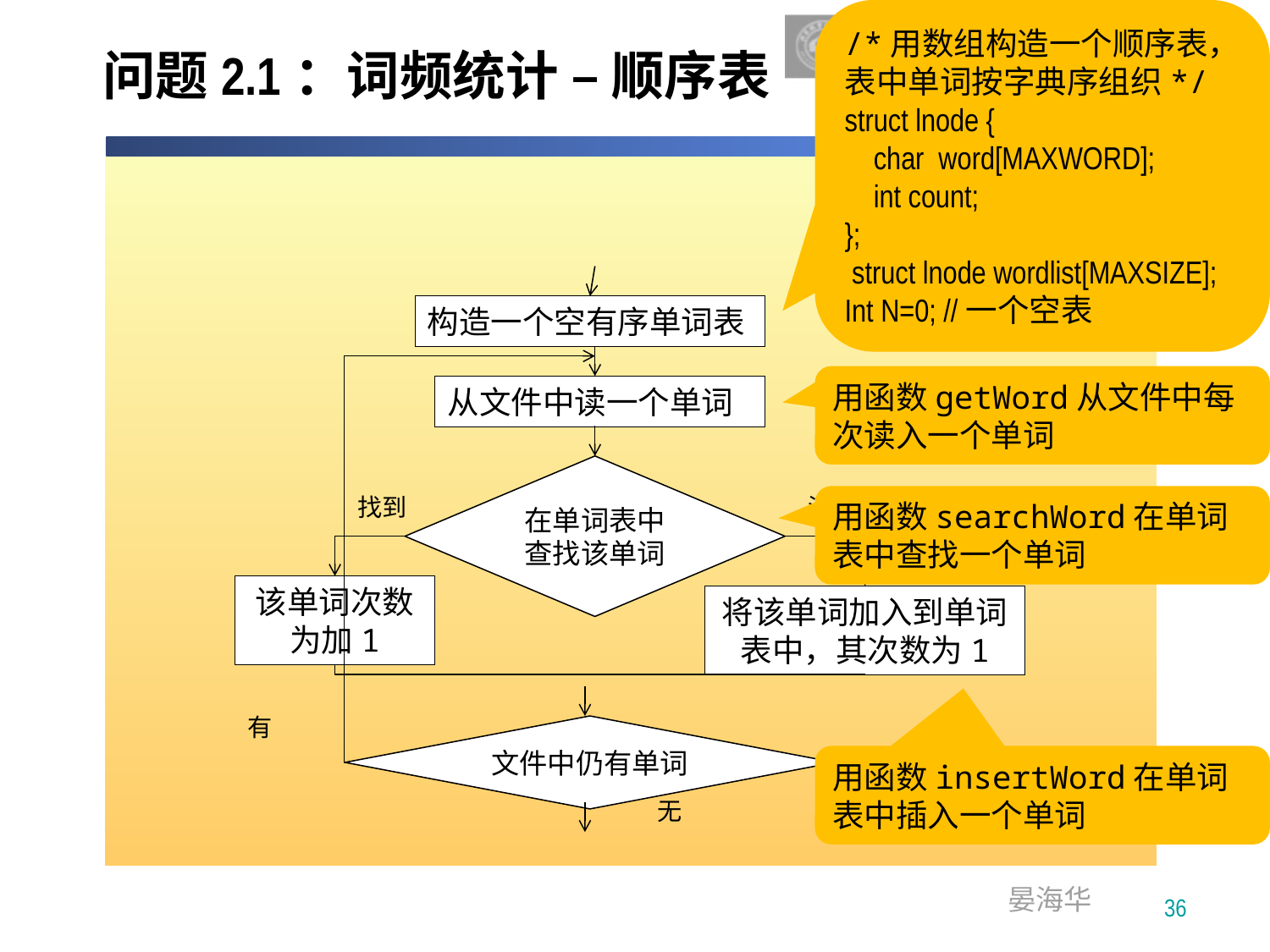

/*用数组构造一个顺序表，表中单词按字典序组织*/
struct lnode {
    char  word[MAXWORD];
    int count;
};
 struct lnode wordlist[MAXSIZE];
Int N=0; //一个空表
# 问题2.1：词频统计 – 顺序表
构造一个空有序单词表
从文件中读一个单词
在单词表中查找该单词
找到
没找到
该单词次数为加1
将该单词加入到单词表中，其次数为1
有
文件中仍有单词
无
用函数getWord从文件中每次读入一个单词
用函数searchWord在单词表中查找一个单词
用函数insertWord在单词表中插入一个单词
36